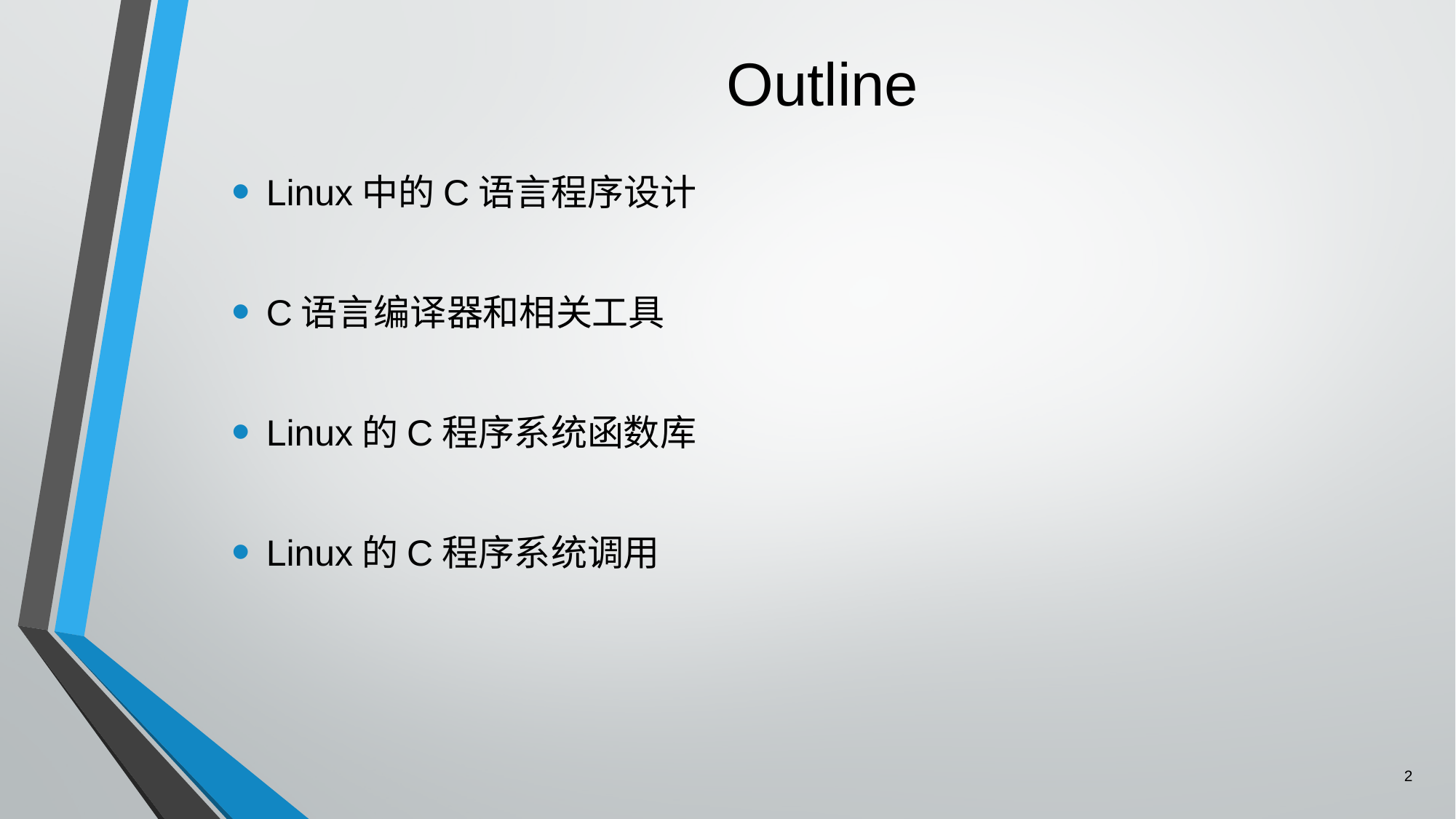

# Outline
Linux中的C语言程序设计

C语言编译器和相关工具

Linux的C程序系统函数库

Linux的C程序系统调用

2